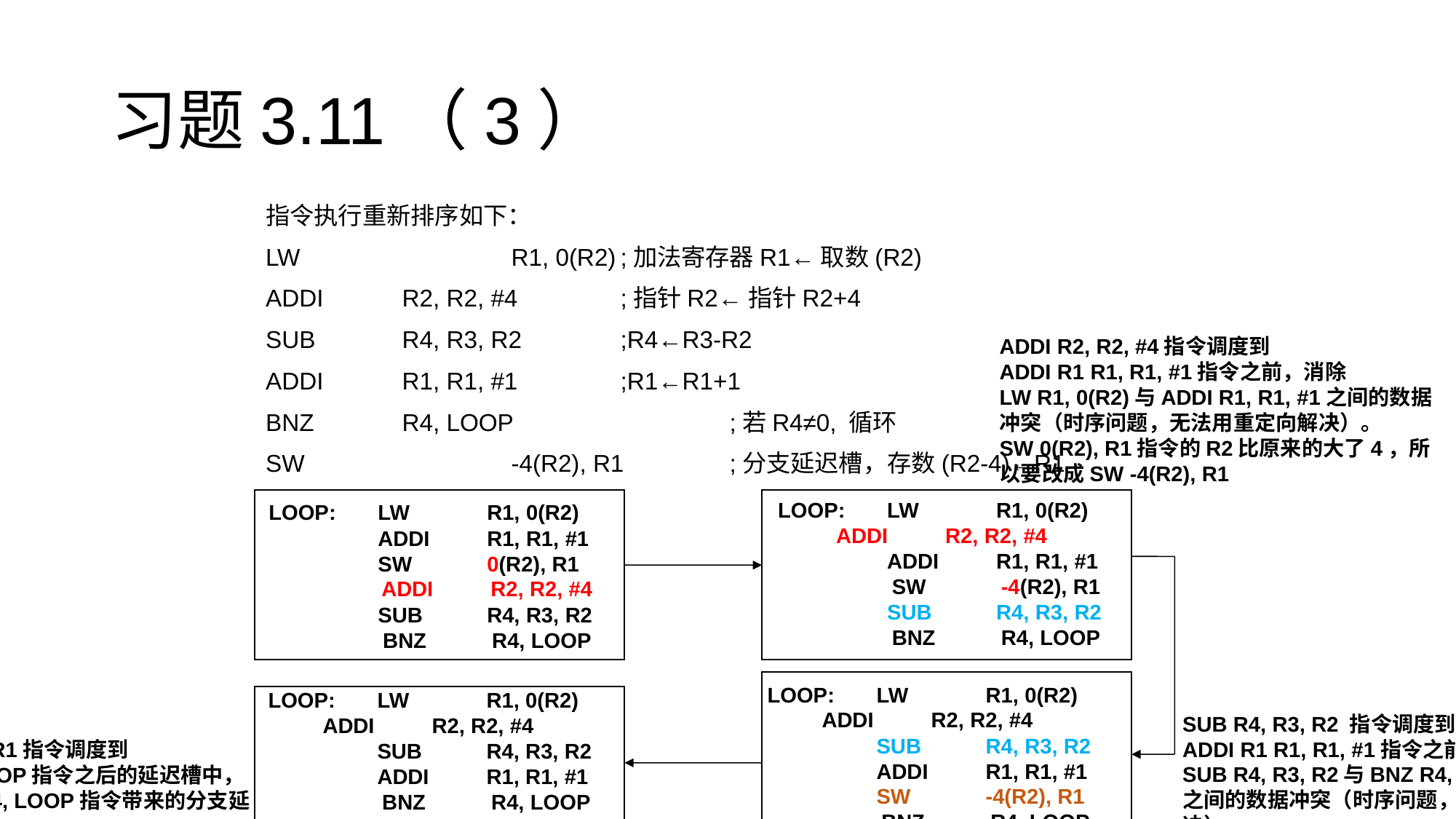

# 习题3.11（3）
指令执行重新排序如下：
LW		R1, 0(R2)	;加法寄存器R1←取数(R2)
ADDI	R2, R2, #4	;指针R2←指针R2+4
SUB	R4, R3, R2	;R4←R3-R2
ADDI	R1, R1, #1	;R1←R1+1
BNZ	R4, LOOP		;若R4≠0, 循环
SW		-4(R2), R1	;分支延迟槽，存数(R2-4)←R1
ADDI R2, R2, #4指令调度到
ADDI R1 R1, R1, #1指令之前，消除
LW R1, 0(R2)与ADDI R1, R1, #1之间的数据冲突（时序问题，无法用重定向解决）。
SW 0(R2), R1指令的R2比原来的大了4，所以要改成SW -4(R2), R1

LOOP:	LW	R1, 0(R2)	ADDI	R2, R2, #4
	ADDI	R1, R1, #1		SW	-4(R2), R1
	SUB	R4, R3, R2
	BNZ	R4, LOOP
LOOP:	LW	R1, 0(R2)		ADDI	R1, R1, #1		SW	0(R2), R1		ADDI	R2, R2, #4
	SUB	R4, R3, R2		BNZ	R4, LOOP

LOOP:	LW	R1, 0(R2)	ADDI	R2, R2, #4
	SUB	R4, R3, R2
	ADDI	R1, R1, #1		SW	-4(R2), R1		BNZ	R4, LOOP
LOOP:	LW	R1, 0(R2)	ADDI	R2, R2, #4
	SUB	R4, R3, R2
	ADDI	R1, R1, #1		BNZ	R4, LOOP
	SW	-4(R2), R1

SUB R4, R3, R2 指令调度到
ADDI R1 R1, R1, #1指令之前，消除
SUB R4, R3, R2与BNZ R4, LOOP
之间的数据冲突（时序问题，无法用重定向解决）。
SW -4(R2), R1指令调度到
BNZ R4, LOOP指令之后的延迟槽中，
消除BNZ R4, LOOP指令带来的分支延迟。